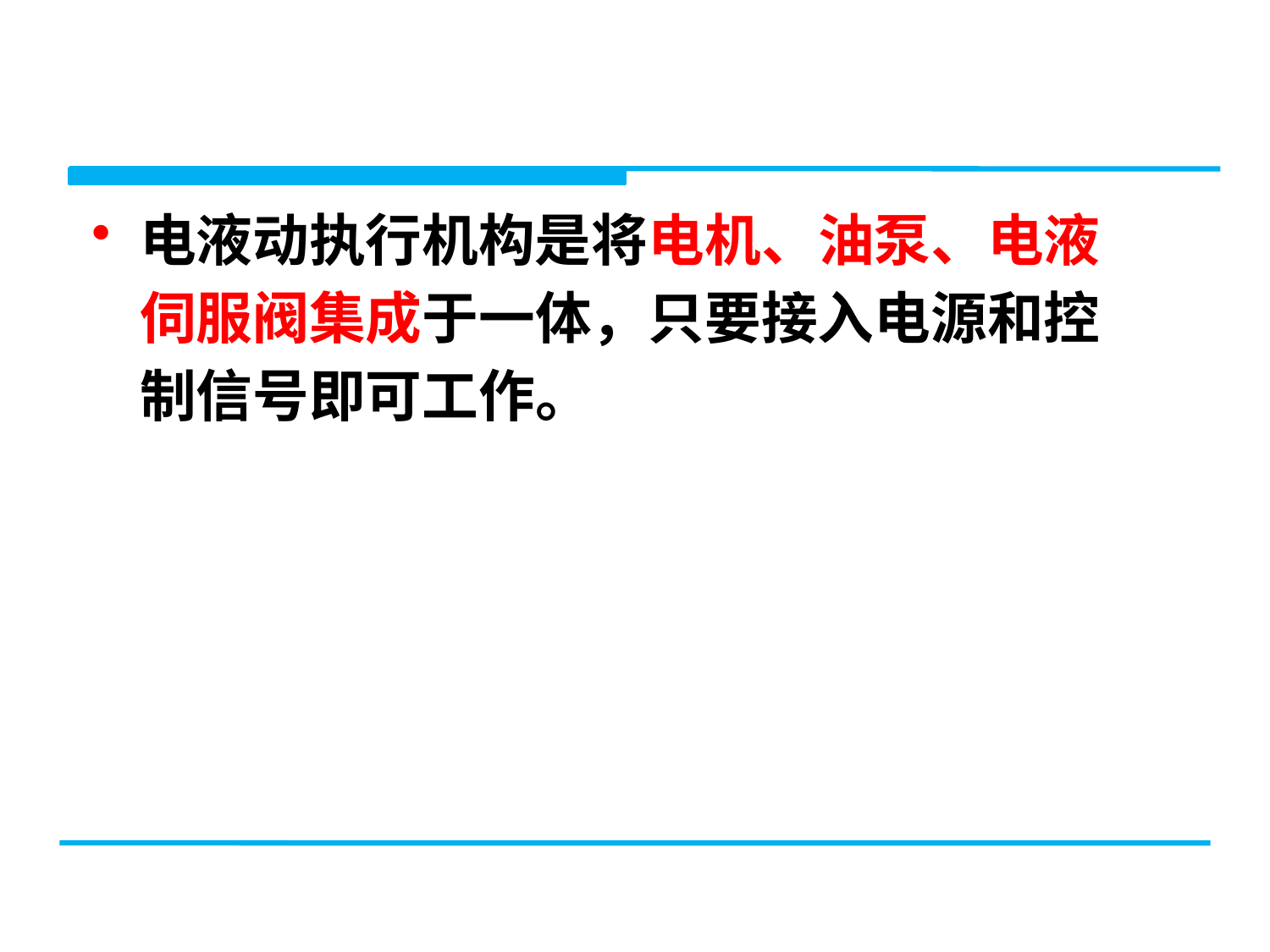

电液动执行机构是将电机、油泵、电液伺服阀集成于一体，只要接入电源和控制信号即可工作。